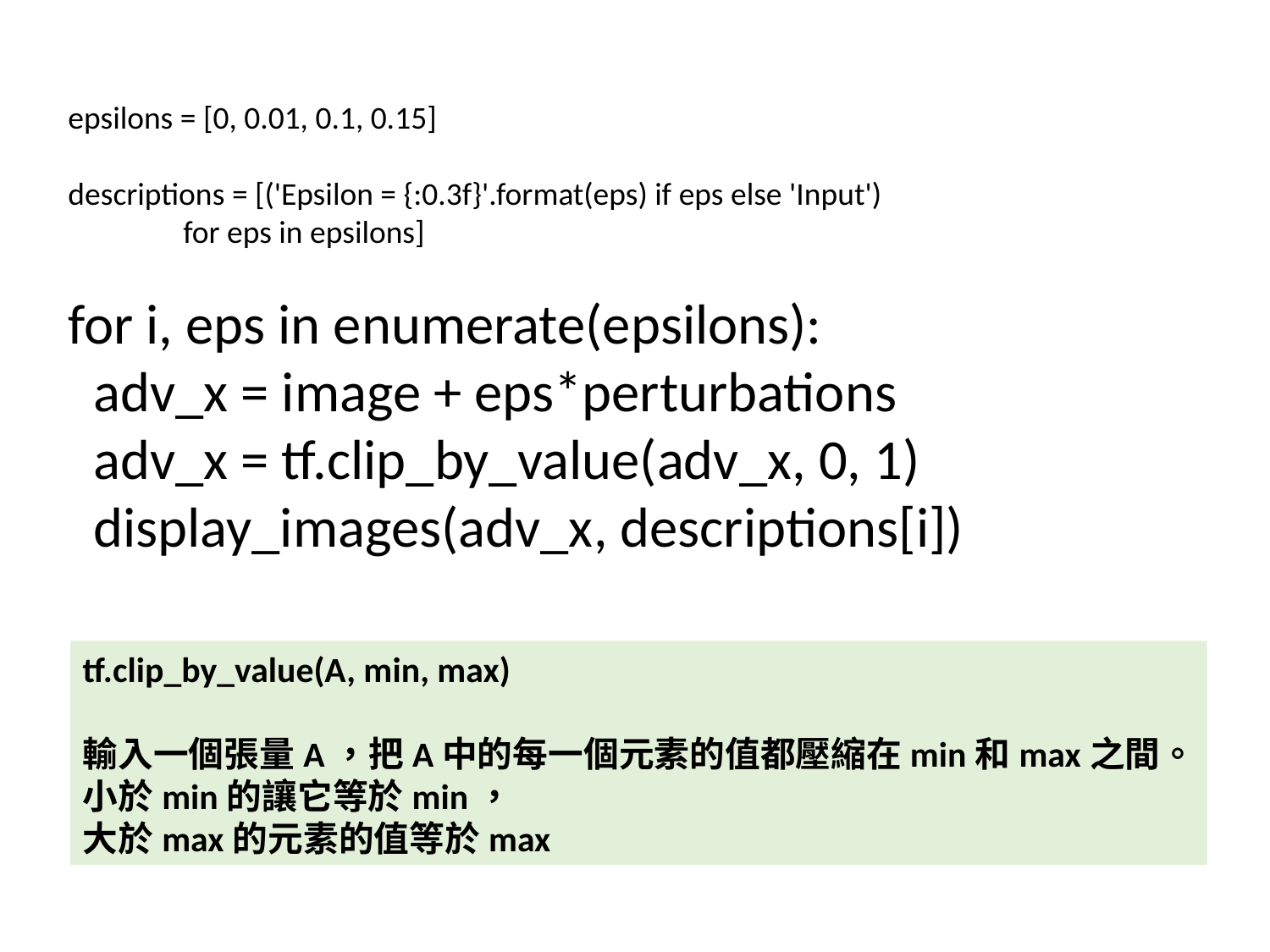

epsilons = [0, 0.01, 0.1, 0.15]

descriptions = [('Epsilon = {:0.3f}'.format(eps) if eps else 'Input')
                for eps in epsilons]

for i, eps in enumerate(epsilons):
  adv_x = image + eps*perturbations
  adv_x = tf.clip_by_value(adv_x, 0, 1)
  display_images(adv_x, descriptions[i])
tf.clip_by_value(A, min, max)

輸入一個張量A，把A中的每一個元素的值都壓縮在min和max之間。
小於min的讓它等於min，
大於max的元素的值等於max